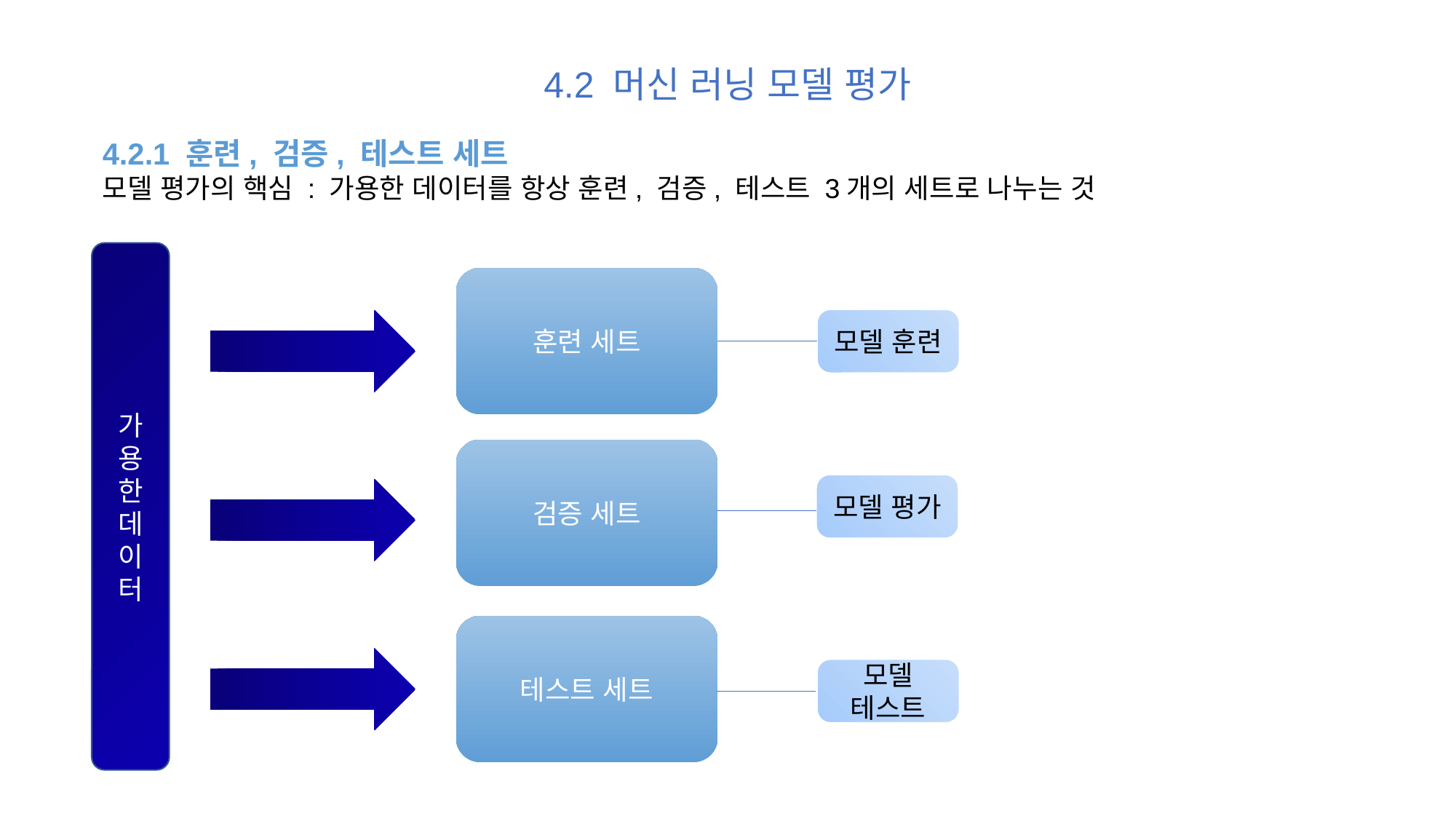

4.2 머신 러닝 모델 평가
4.2.1 훈련, 검증, 테스트 세트
모델 평가의 핵심 : 가용한 데이터를 항상 훈련, 검증, 테스트 3개의 세트로 나누는 것

가용한 데이터
훈련 세트
모델 훈련

검증 세트
모델 평가

테스트 세트

모델 테스트